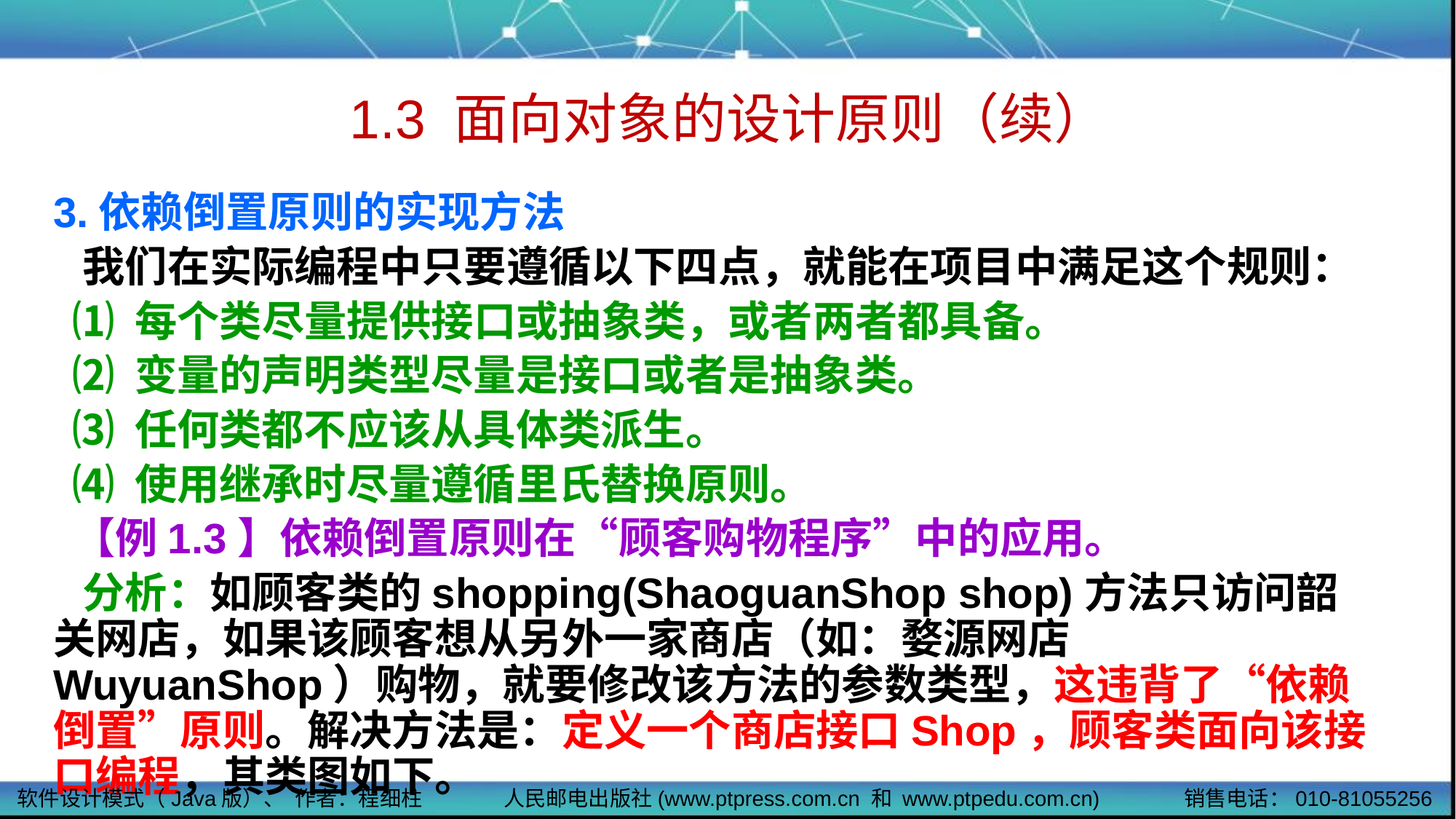

# 1.3 面向对象的设计原则（续）
3.依赖倒置原则的实现方法
  我们在实际编程中只要遵循以下四点，就能在项目中满足这个规则：
  ⑴ 每个类尽量提供接口或抽象类，或者两者都具备。
  ⑵ 变量的声明类型尽量是接口或者是抽象类。
  ⑶ 任何类都不应该从具体类派生。
  ⑷ 使用继承时尽量遵循里氏替换原则。
 【例1.3】依赖倒置原则在“顾客购物程序”中的应用。
  分析：如顾客类的shopping(ShaoguanShop shop)方法只访问韶关网店，如果该顾客想从另外一家商店（如：婺源网店WuyuanShop）购物，就要修改该方法的参数类型，这违背了“依赖倒置”原则。解决方法是：定义一个商店接口Shop，顾客类面向该接口编程，其类图如下。
软件设计模式（Java版）、  作者：程细柱
人民邮电出版社(www.ptpress.com.cn 和 www.ptpedu.com.cn)
销售电话：010-81055256